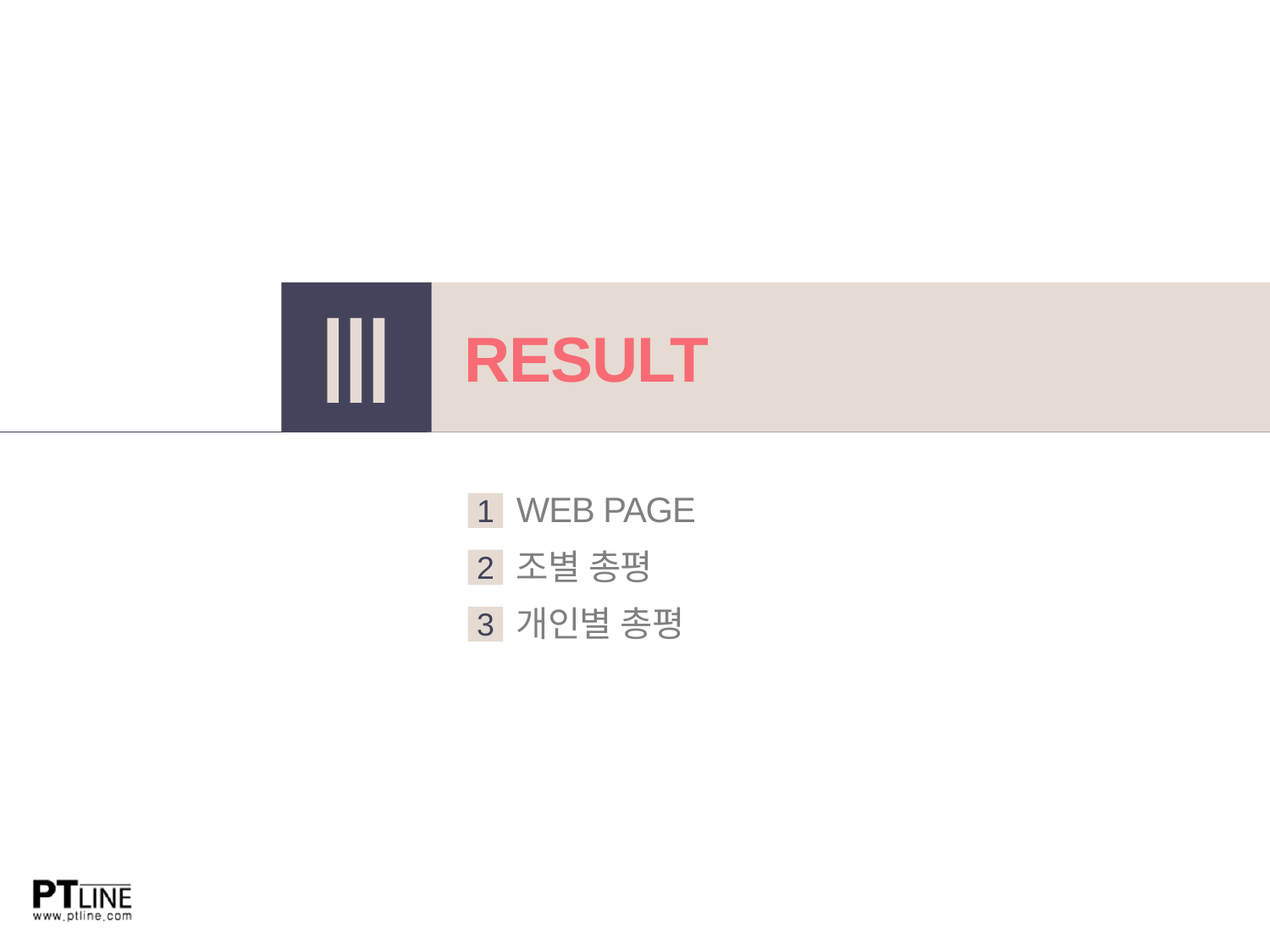

RESULT
Ⅲ
WEB PAGE
1
조별 총평
2
개인별 총평
3